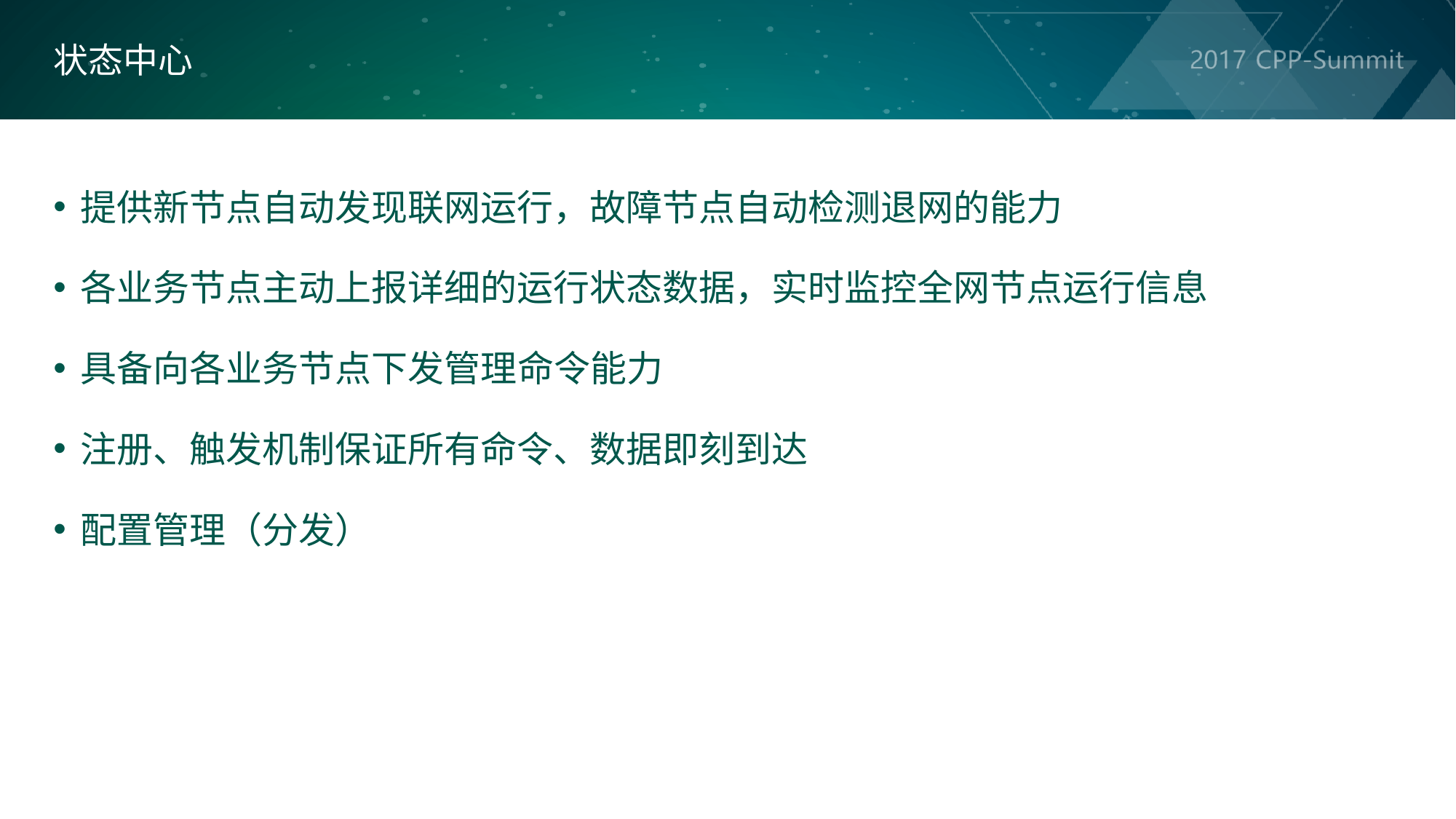

状态中心
提供新节点自动发现联网运行，故障节点自动检测退网的能力
各业务节点主动上报详细的运行状态数据，实时监控全网节点运行信息
具备向各业务节点下发管理命令能力
注册、触发机制保证所有命令、数据即刻到达
配置管理（分发）